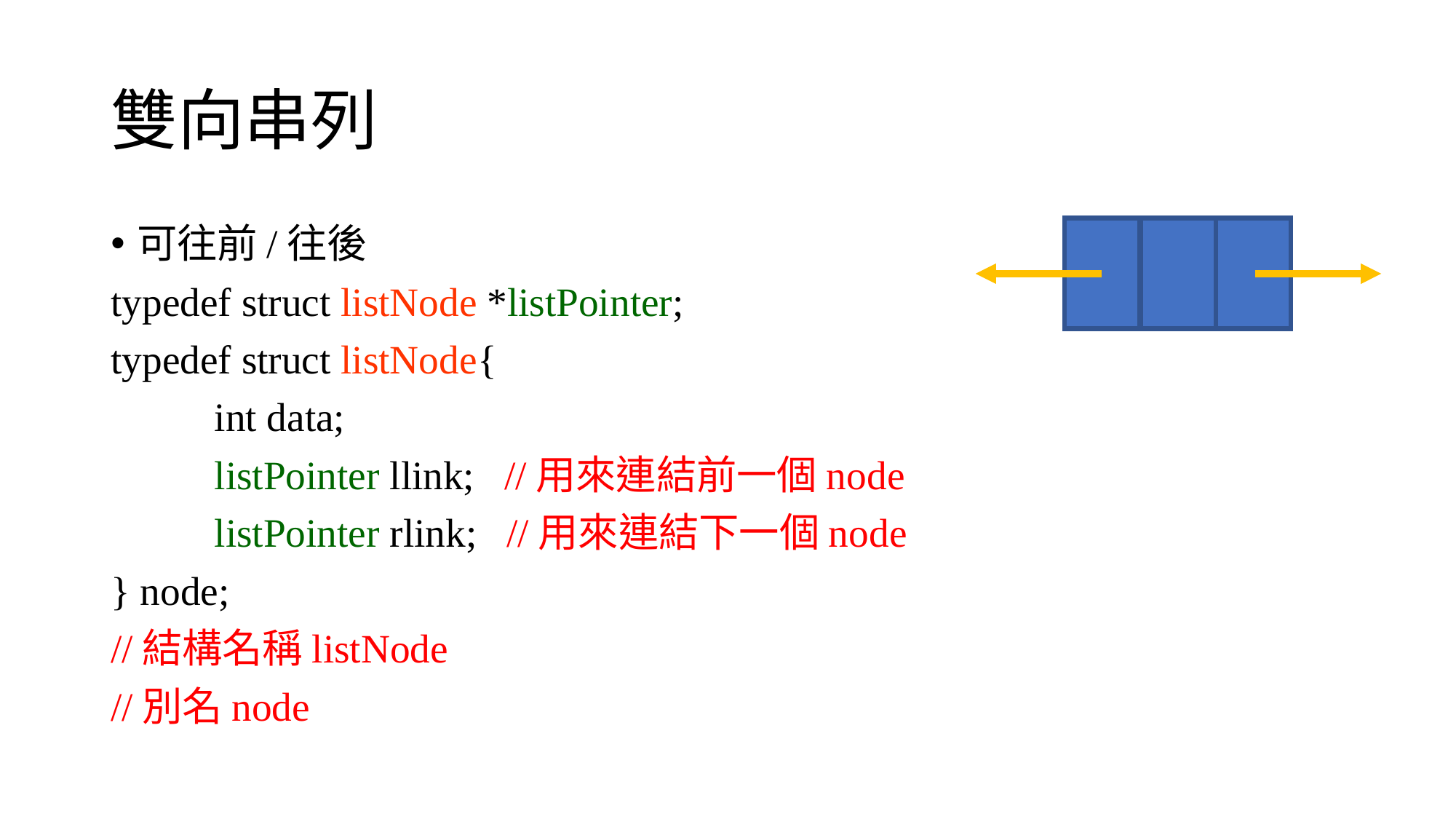

# 雙向串列
可往前/往後
typedef struct listNode *listPointer;
typedef struct listNode{
	int data;
	listPointer llink;   //用來連結前一個node
	listPointer rlink;   //用來連結下一個node
} node;
//結構名稱listNode
//別名node